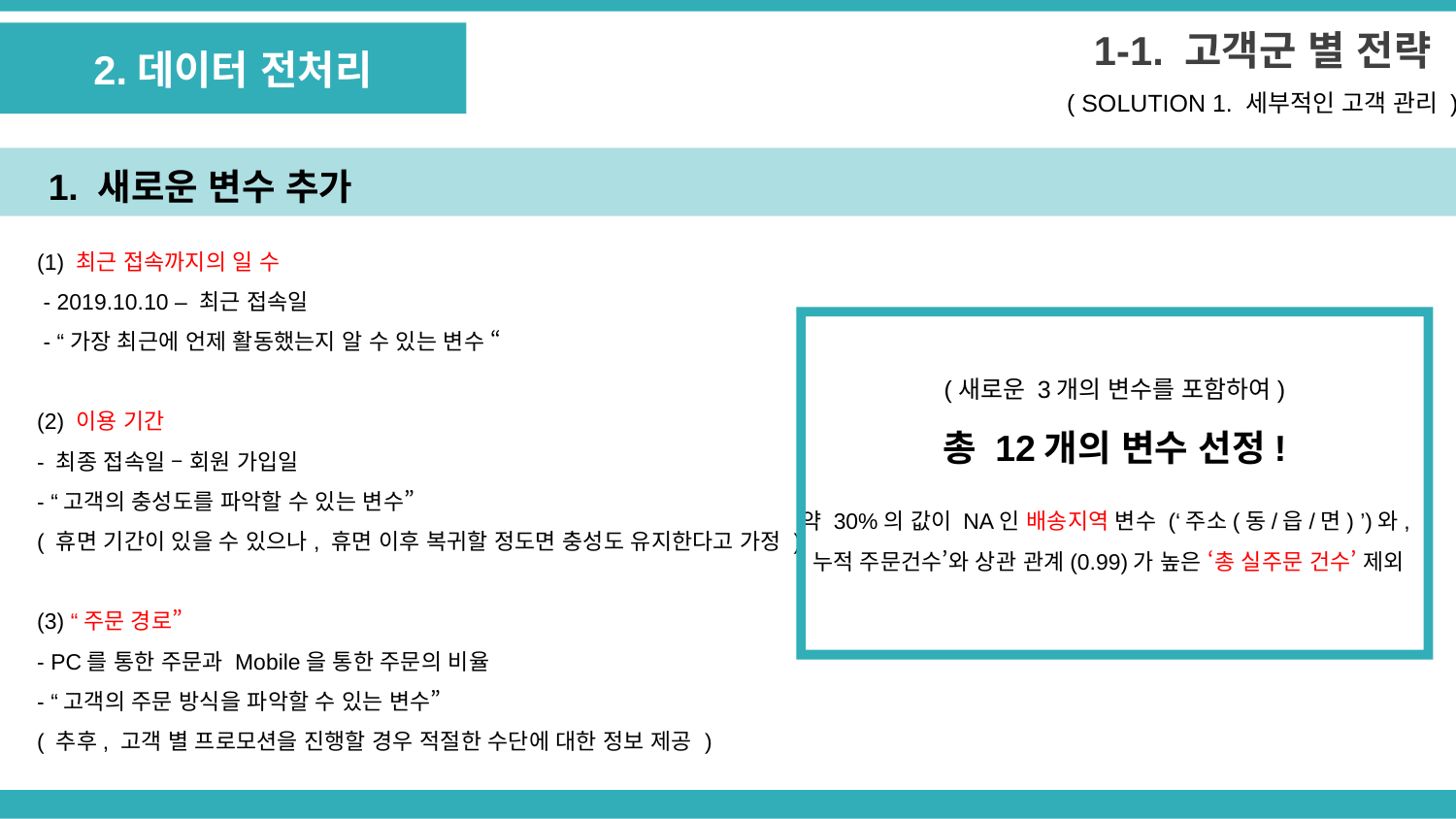

1-1. 고객군 별 전략
2.데이터 전처리
( SOLUTION 1. 세부적인 고객 관리 )

1. 새로운 변수 추가
(1) 최근 접속까지의 일 수
 - 2019.10.10 – 최근 접속일
 - “가장 최근에 언제 활동했는지 알 수 있는 변수 “

(2) 이용 기간
- 최종 접속일 – 회원 가입일
- “고객의 충성도를 파악할 수 있는 변수”
( 휴면 기간이 있을 수 있으나, 휴면 이후 복귀할 정도면 충성도 유지한다고 가정 )

(3) “주문 경로”
- PC를 통한 주문과 Mobile을 통한 주문의 비율
- “고객의 주문 방식을 파악할 수 있는 변수”
( 추후, 고객 별 프로모션을 진행할 경우 적절한 수단에 대한 정보 제공 )

(새로운 3개의 변수를 포함하여)
총 12개의 변수 선정!

약 30%의 값이 NA인 배송지역 변수 (‘주소(동/읍/면) ’)와,
‘누적 주문건수’와 상관 관계(0.99)가 높은 ‘총 실주문 건수’ 제외